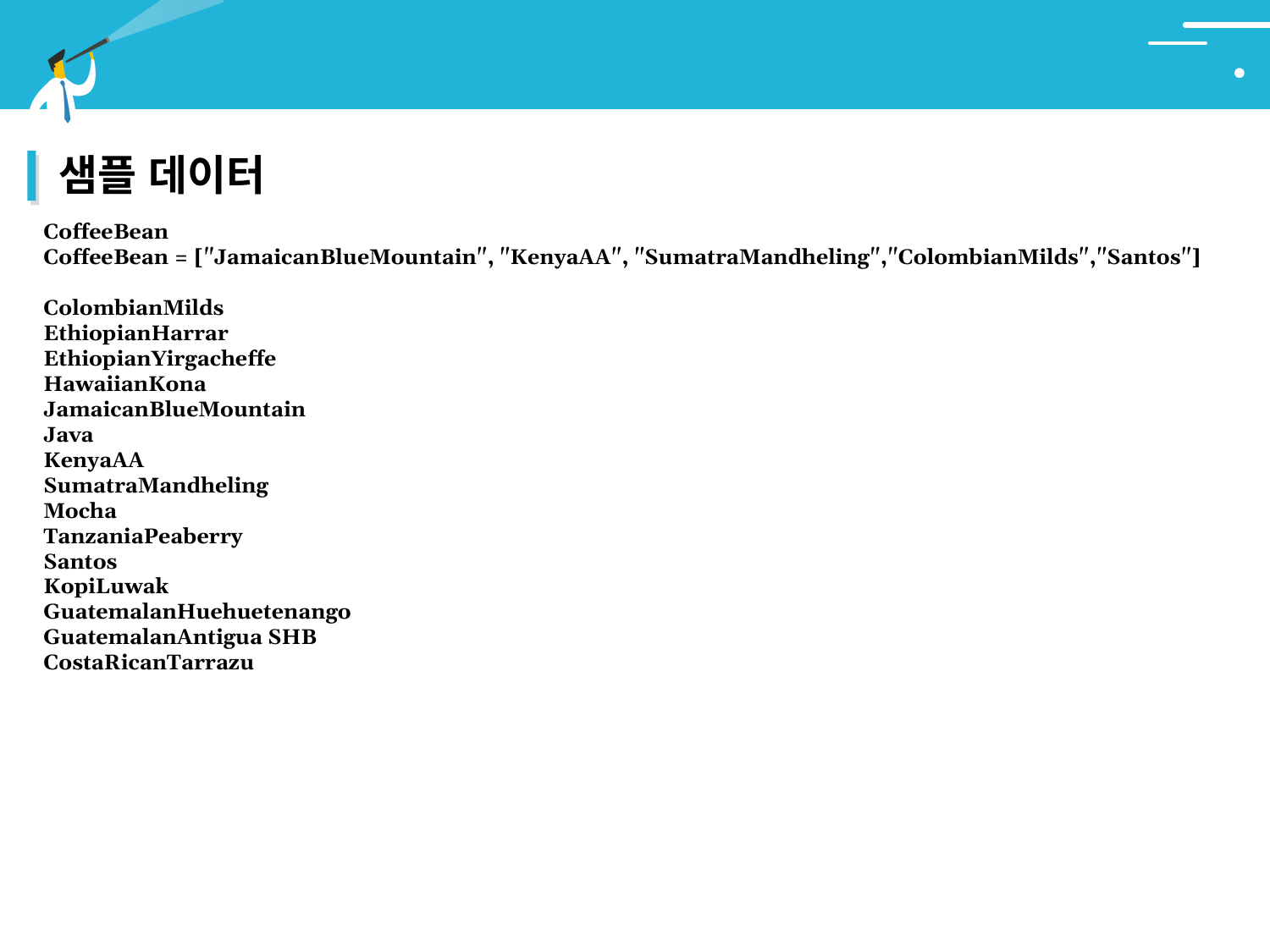

# 참고
샘플 데이터

CoffeeBean
CoffeeBean = ["JamaicanBlueMountain", "KenyaAA", "SumatraMandheling","ColombianMilds","Santos"]

ColombianMilds
EthiopianHarrar
EthiopianYirgacheffe
HawaiianKona
JamaicanBlueMountain
Java
KenyaAA
SumatraMandheling
Mocha
TanzaniaPeaberry
Santos
KopiLuwak
GuatemalanHuehuetenango
GuatemalanAntigua SHB
CostaRicanTarrazu